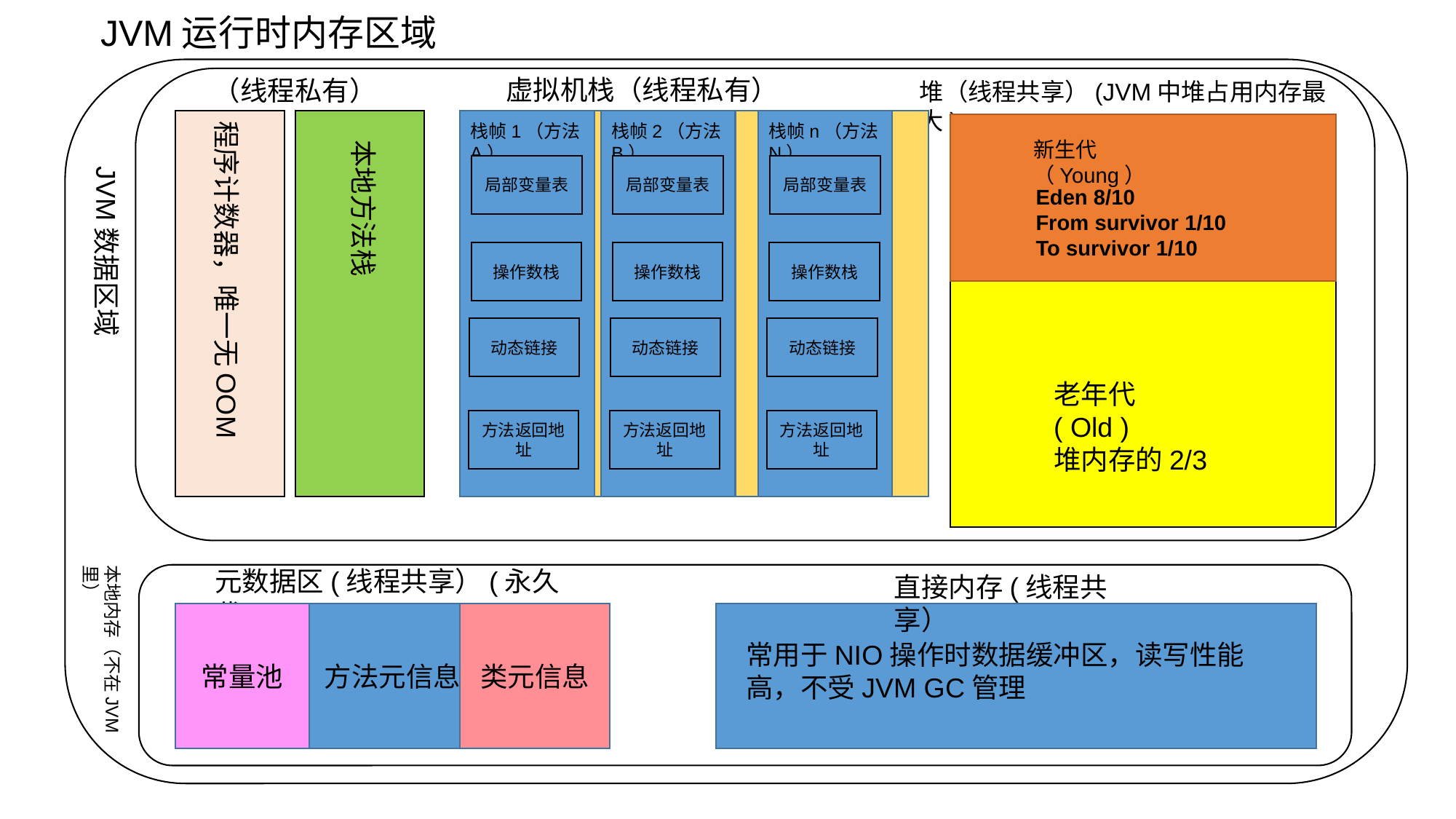

JVM运行时内存区域

虚拟机栈（线程私有）

（线程私有）
堆（线程共享）(JVM中堆占用内存最大)
程序计数器，唯一无OOM

栈帧1（方法A）
栈帧2（方法B）

栈帧n（方法N）

本地方法栈
新生代（Young）
JVM数据区域
局部变量表
局部变量表
局部变量表
Eden 8/10
From survivor 1/10
To survivor 1/10
操作数栈
操作数栈
操作数栈
动态链接
动态链接
动态链接
老年代 ( Old )
堆内存的2/3
方法返回地址
方法返回地址
方法返回地址
本地内存（不在JVM里）
元数据区(线程共享）(永久代)
直接内存(线程共享）

常量池
方法元信息
类元信息

常用于NIO操作时数据缓冲区，读写性能高，不受JVM GC管理